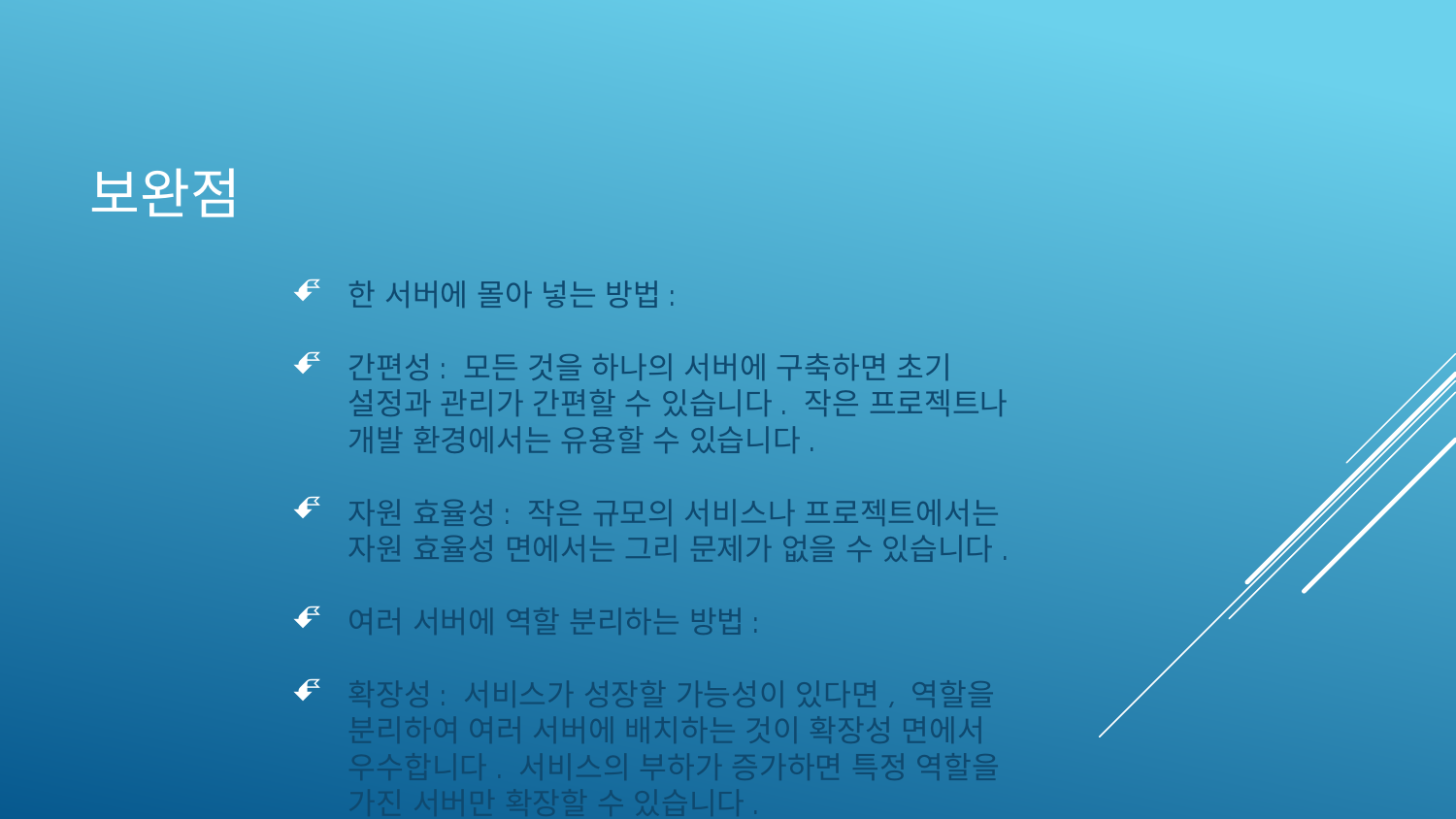

# 보완점
한 서버에 몰아 넣는 방법:

간편성: 모든 것을 하나의 서버에 구축하면 초기 설정과 관리가 간편할 수 있습니다. 작은 프로젝트나 개발 환경에서는 유용할 수 있습니다.

자원 효율성: 작은 규모의 서비스나 프로젝트에서는 자원 효율성 면에서는 그리 문제가 없을 수 있습니다.

여러 서버에 역할 분리하는 방법:

확장성: 서비스가 성장할 가능성이 있다면, 역할을 분리하여 여러 서버에 배치하는 것이 확장성 면에서 우수합니다. 서비스의 부하가 증가하면 특정 역할을 가진 서버만 확장할 수 있습니다.

보안: 민감한 정보 또는 역할에 따라 보안 요구 사항이 다를 수 있으며, 역할을 나눠 서버를 구성하면 보안을 강화할 수 있습니다.

장애 복구: 역할 분리는 장애 복구에 도움이 됩니다. 한 서버가 장애로 인해 다운될 경우 다른 서버가 해당 역할을 대신하거나 트래픽을 분산할 수 있습니다.

유지 보수 및 관리: 서버를 역할에 따라 분리하면 유지 보수와 관리가 더 쉽습니다. 특정 역할에 문제가 발생할 경우 해당 역할만 수정하거나 업그레이드할 수 있습니다.